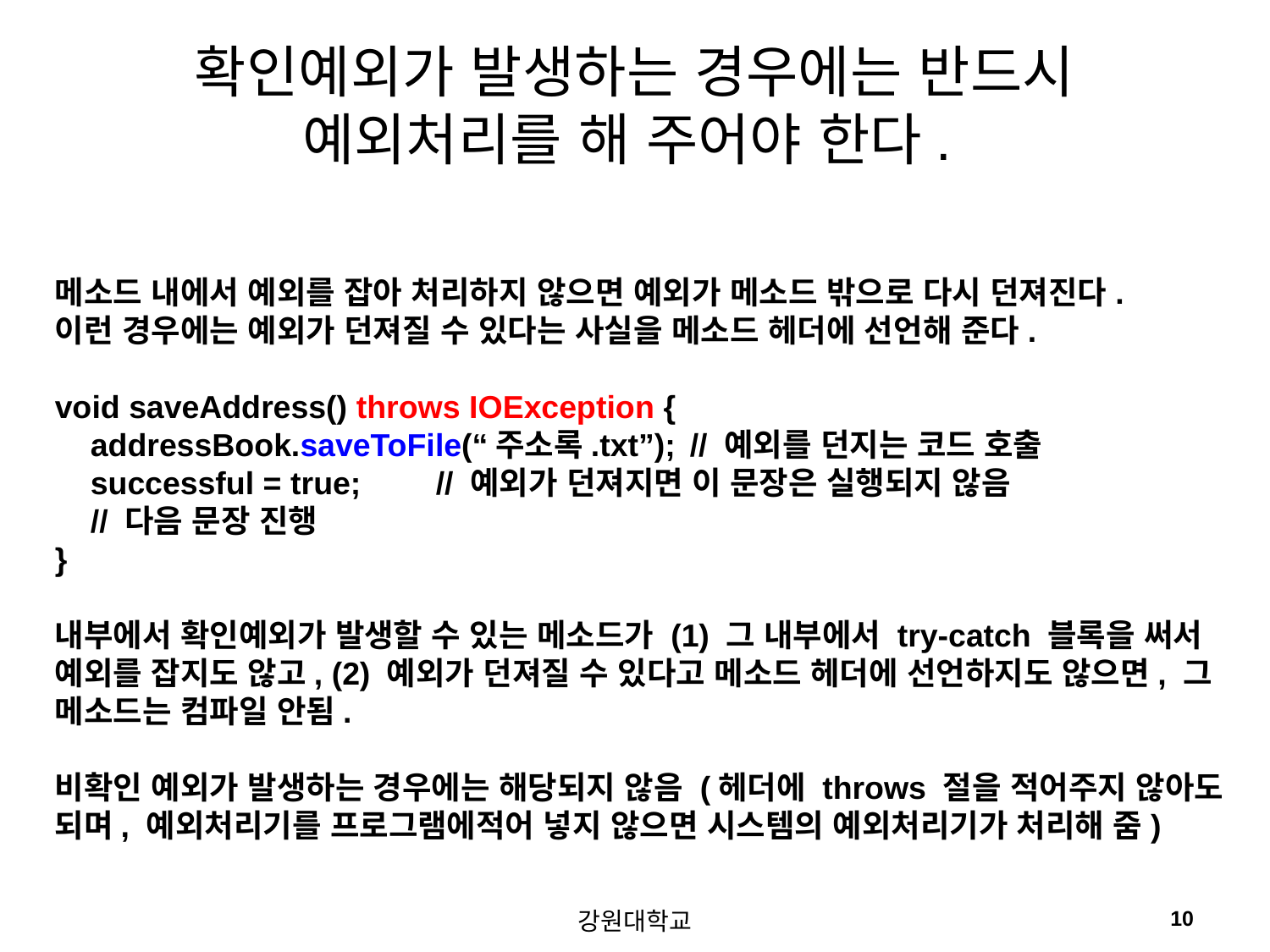

# 확인예외가 발생하는 경우에는 반드시 예외처리를 해 주어야 한다.
메소드 내에서 예외를 잡아 처리하지 않으면 예외가 메소드 밖으로 다시 던져진다.
이런 경우에는 예외가 던져질 수 있다는 사실을 메소드 헤더에 선언해 준다.

void saveAddress() throws IOException {
    addressBook.saveToFile(“주소록.txt”);	// 예외를 던지는 코드 호출
    successful = true;	// 예외가 던져지면 이 문장은 실행되지 않음
    // 다음 문장 진행
}

내부에서 확인예외가 발생할 수 있는 메소드가 (1) 그 내부에서 try-catch 블록을 써서 예외를 잡지도 않고, (2) 예외가 던져질 수 있다고 메소드 헤더에 선언하지도 않으면, 그 메소드는 컴파일 안됨.

비확인 예외가 발생하는 경우에는 해당되지 않음 (헤더에 throws 절을 적어주지 않아도 되며, 예외처리기를 프로그램에적어 넣지 않으면 시스템의 예외처리기가 처리해 줌)
강원대학교
10